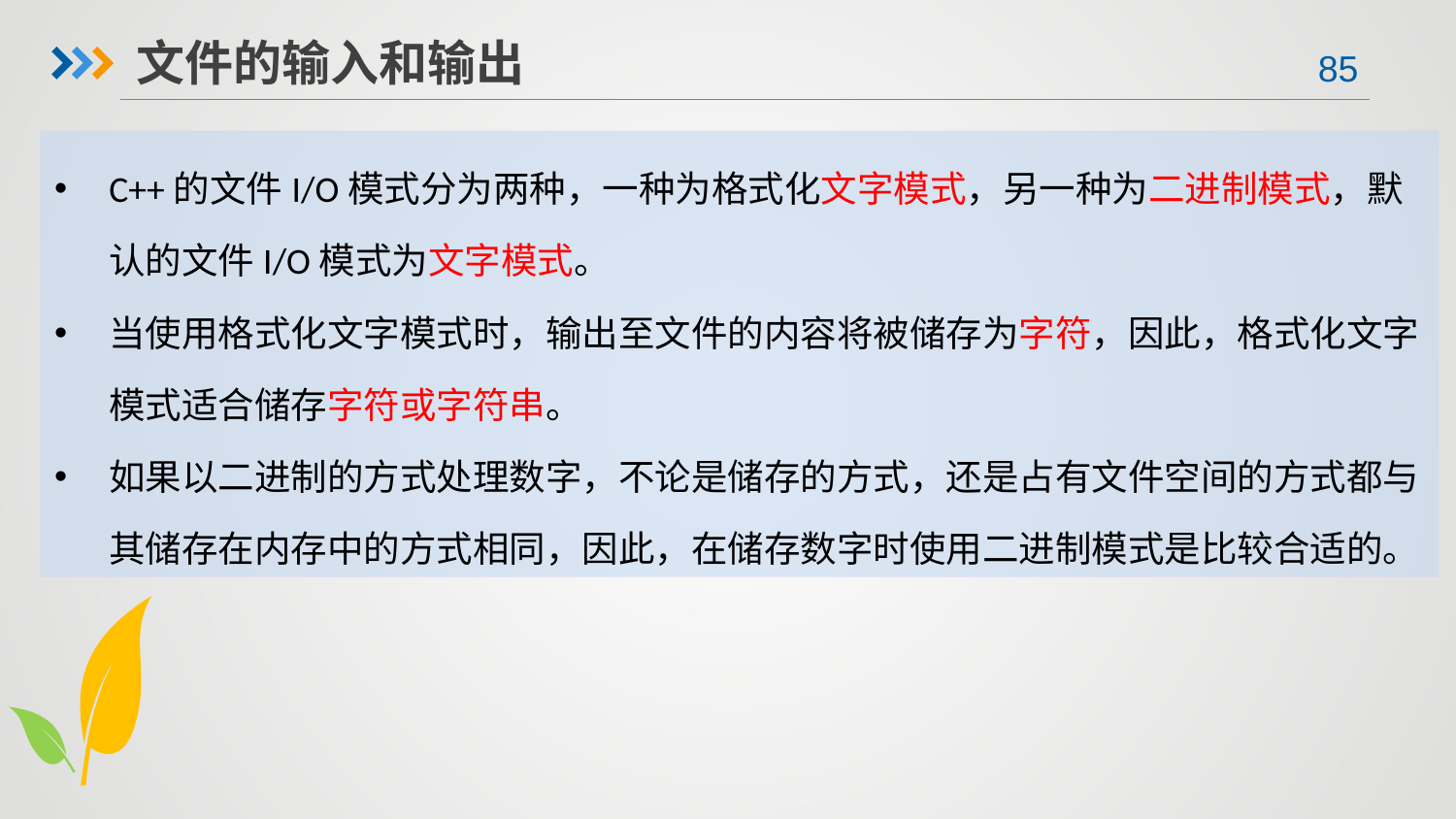

文件的输入和输出
C++的文件I/O模式分为两种，一种为格式化文字模式，另一种为二进制模式，默认的文件I/O模式为文字模式。
当使用格式化文字模式时，输出至文件的内容将被储存为字符，因此，格式化文字模式适合储存字符或字符串。
如果以二进制的方式处理数字，不论是储存的方式，还是占有文件空间的方式都与其储存在内存中的方式相同，因此，在储存数字时使用二进制模式是比较合适的。